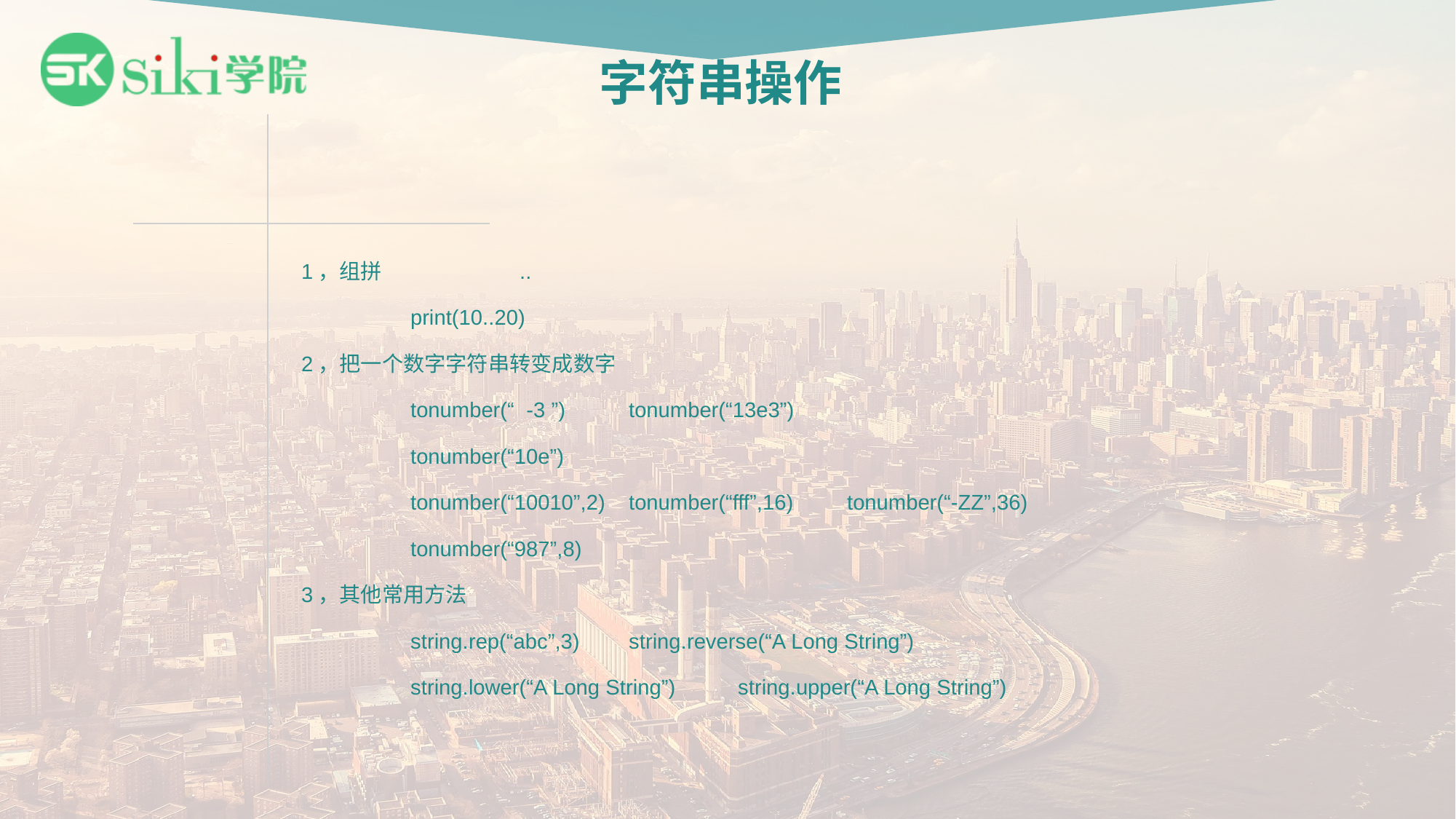

# 字符串操作
1，组拼		..
	print(10..20)
2，把一个数字字符串转变成数字
	tonumber(“  -3 ”)	tonumber(“13e3”)
	tonumber(“10e”)
	tonumber(“10010”,2)	tonumber(“fff”,16)	tonumber(“-ZZ”,36)
	tonumber(“987”,8)
3，其他常用方法
	string.rep(“abc”,3)	string.reverse(“A Long String”)
	string.lower(“A Long String”)	string.upper(“A Long String”)